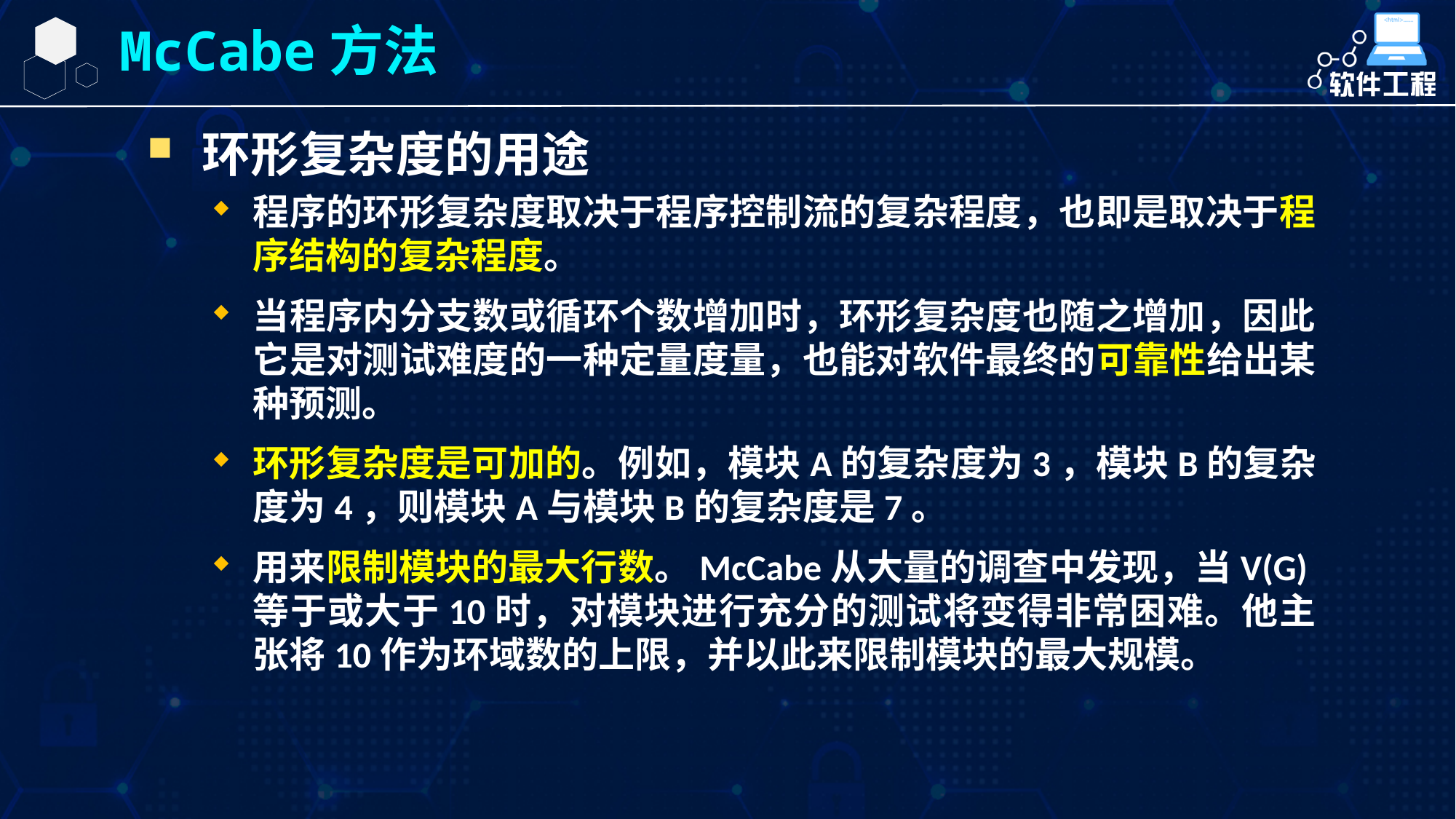

McCabe方法
环形复杂度的用途
程序的环形复杂度取决于程序控制流的复杂程度，也即是取决于程序结构的复杂程度。
当程序内分支数或循环个数增加时，环形复杂度也随之增加，因此它是对测试难度的一种定量度量，也能对软件最终的可靠性给出某种预测。
环形复杂度是可加的。例如，模块A的复杂度为3，模块B的复杂度为4，则模块A与模块B的复杂度是7。
用来限制模块的最大行数。McCabe从大量的调查中发现，当V(G)等于或大于10时，对模块进行充分的测试将变得非常困难。他主张将10作为环域数的上限，并以此来限制模块的最大规模。